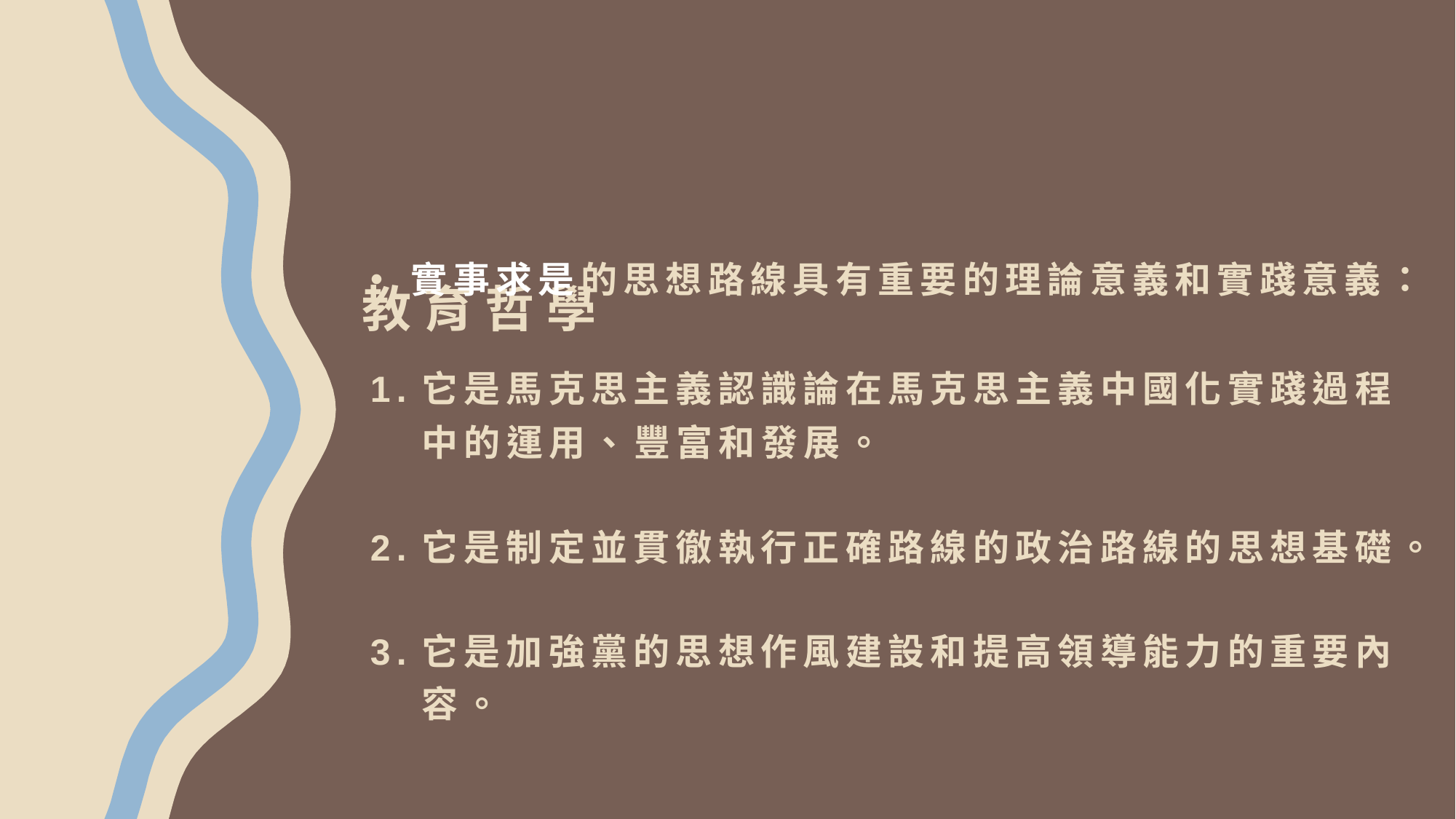

# 教育哲學
實事求是的思想路線具有重要的理論意義和實踐意義：

1.它是馬克思主義認識論在馬克思主義中國化實踐過程
   中的運用、豐富和發展。

2.它是制定並貫徹執行正確路線的政治路線的思想基礎。

3.它是加強黨的思想作風建設和提高領導能力的重要內
   容。